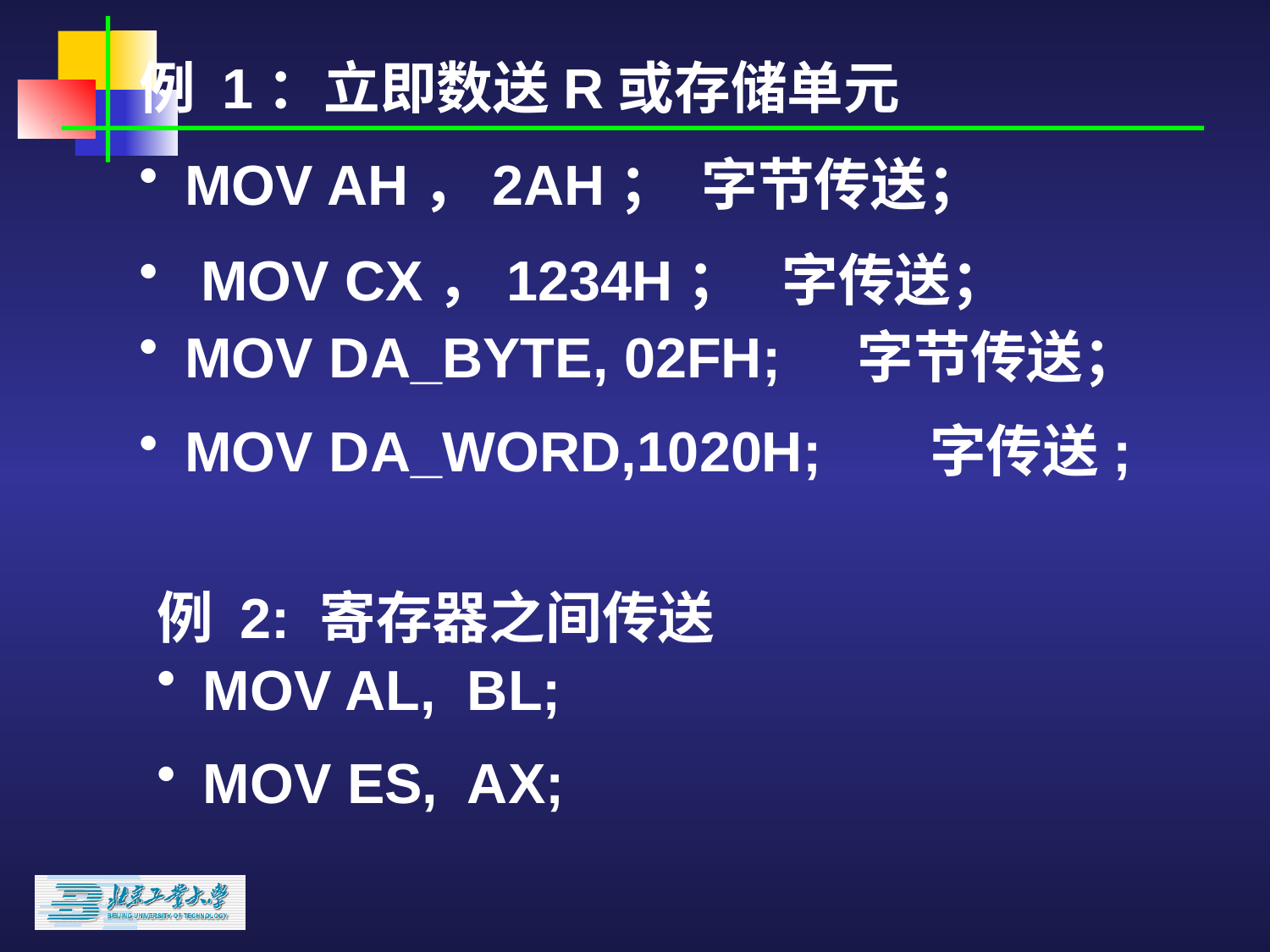

例 1：立即数送R或存储单元
 MOV AH，2AH；  字节传送；
  MOV CX，1234H；   字传送；
 MOV DA_BYTE, 02FH;    字节传送；
 MOV DA_WORD,1020H;      字传送;
例 2: 寄存器之间传送
 MOV AL,  BL;
 MOV ES,  AX;